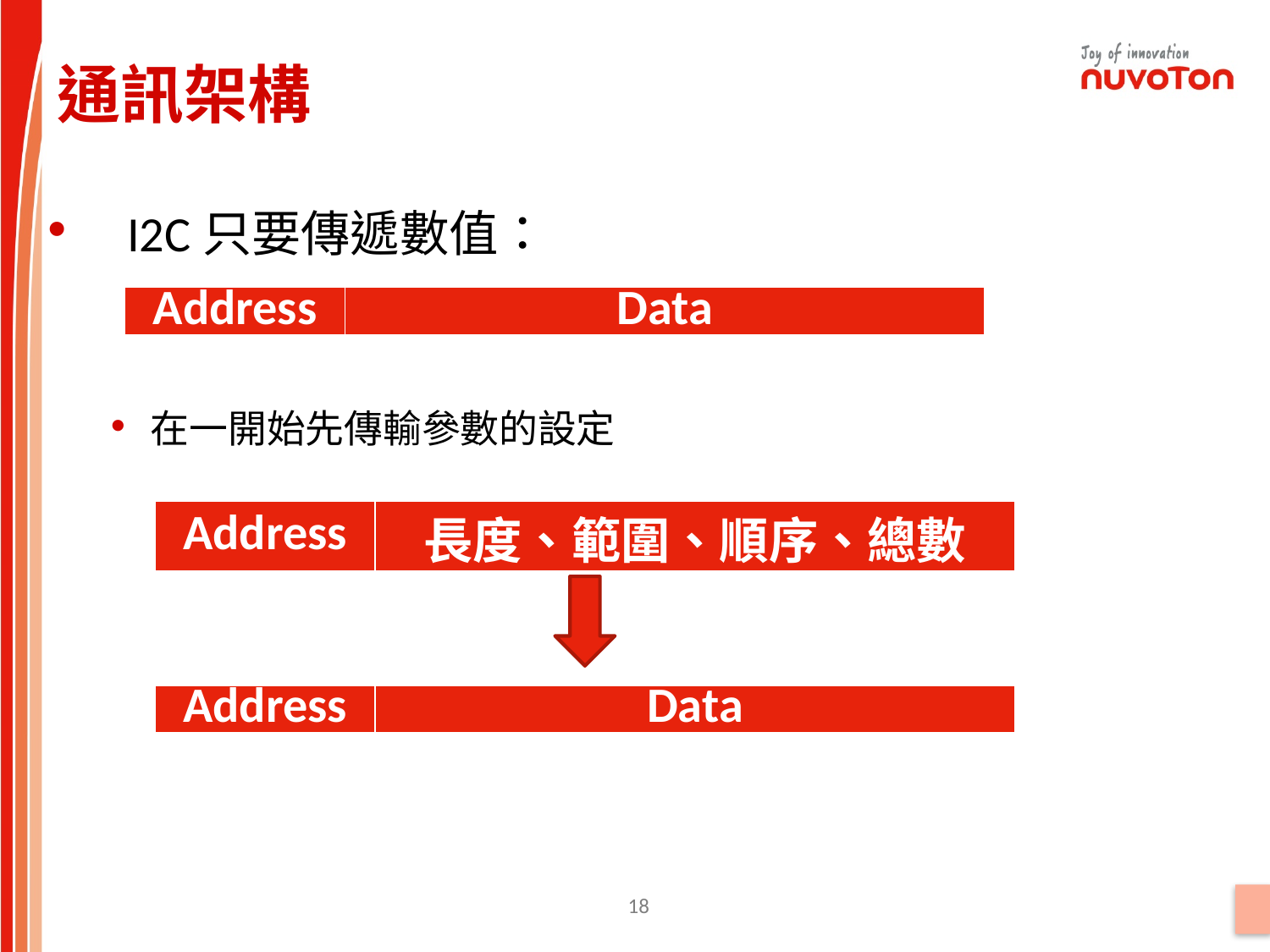

通訊架構
I2C只要傳遞數值：

在一開始先傳輸參數的設定

| Address | Data |
| --- | --- |
| Address | 長度、範圍、順序、總數 |
| --- | --- |

| Address | Data |
| --- | --- |
18